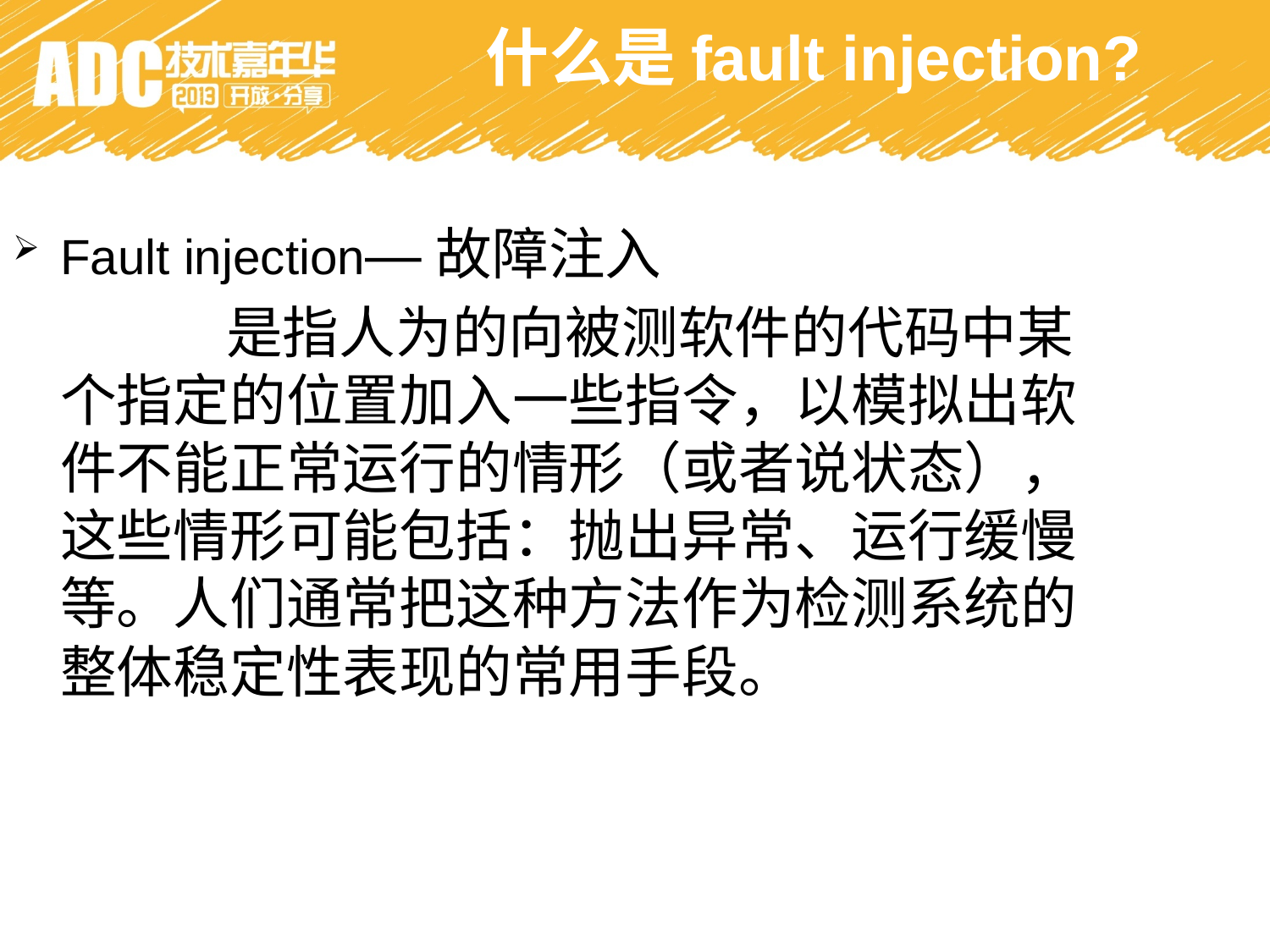

什么是fault injection?
Fault injection—故障注入
		  是指人为的向被测软件的代码中某个指定的位置加入一些指令，以模拟出软件不能正常运行的情形（或者说状态），这些情形可能包括：抛出异常、运行缓慢等。人们通常把这种方法作为检测系统的整体稳定性表现的常用手段。